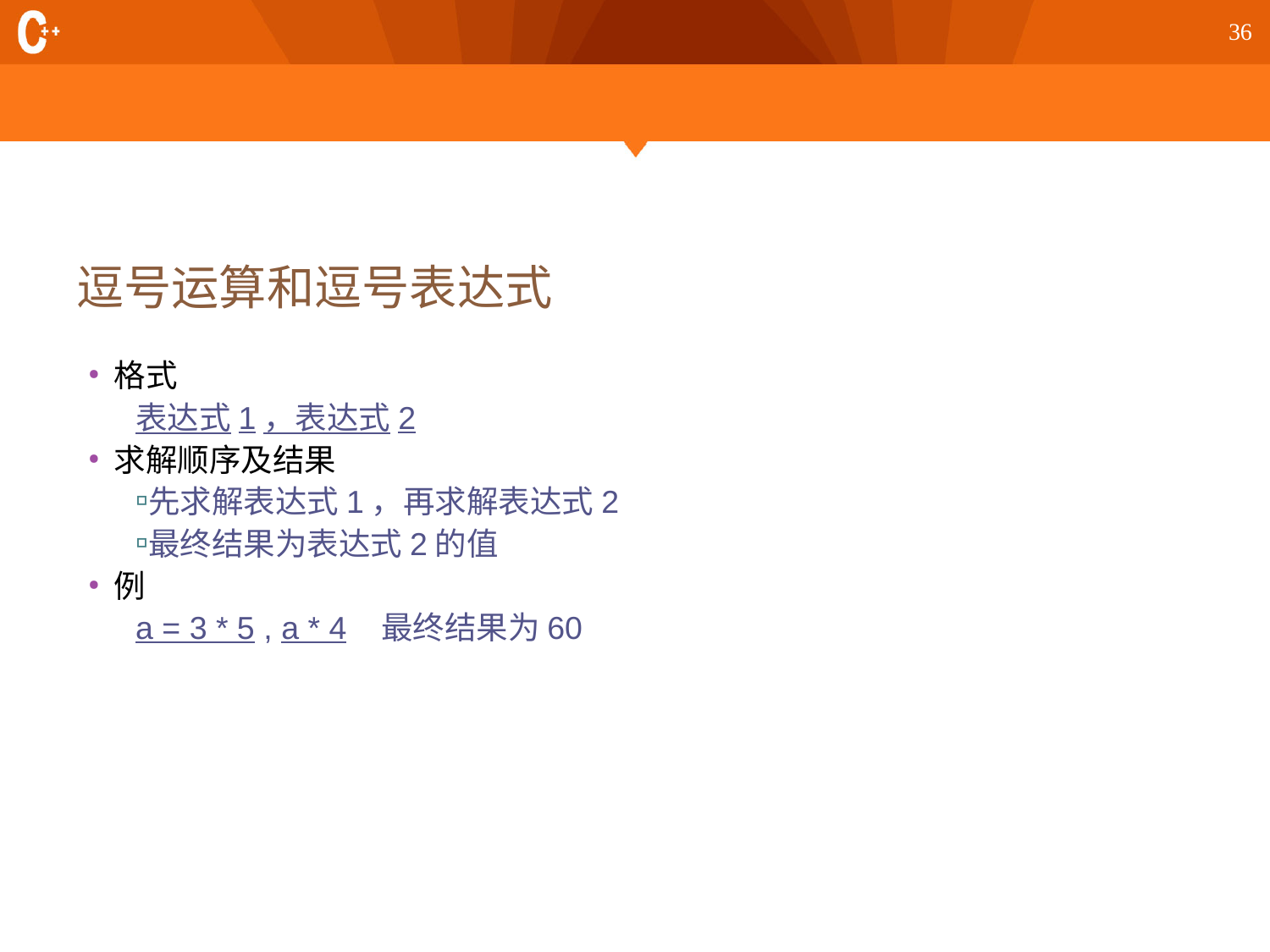

36
# 逗号运算和逗号表达式
格式
表达式1，表达式2
求解顺序及结果
先求解表达式1，再求解表达式2
最终结果为表达式2的值
例
a = 3 * 5 , a * 4   最终结果为60